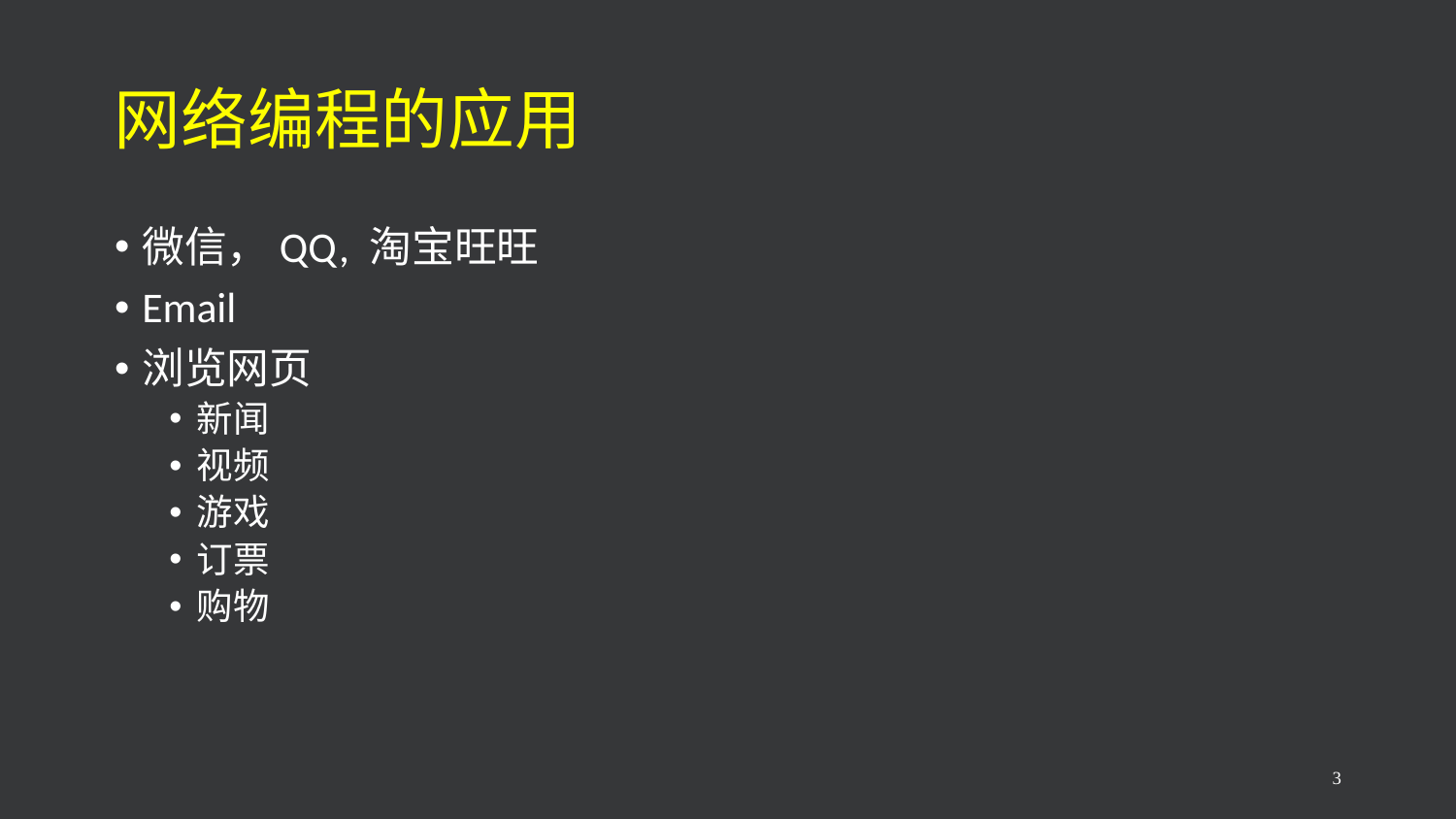

# 网络编程的应用
微信，QQ, 淘宝旺旺
Email
浏览网页
新闻
视频
游戏
订票
购物
3